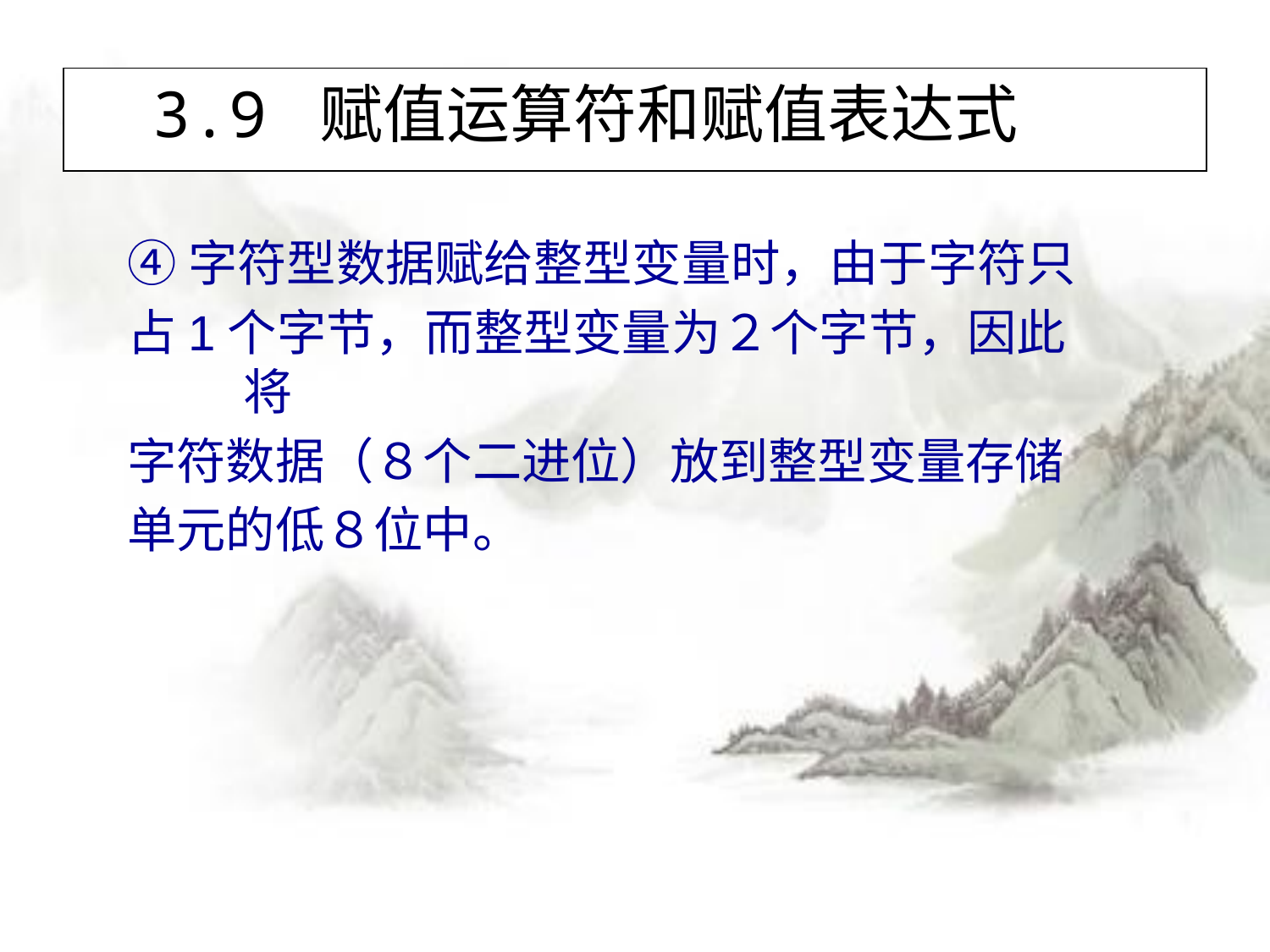

# 3.9 赋值运算符和赋值表达式
④字符型数据赋给整型变量时，由于字符只
占1个字节，而整型变量为２个字节，因此将
字符数据（８个二进位）放到整型变量存储
单元的低８位中。